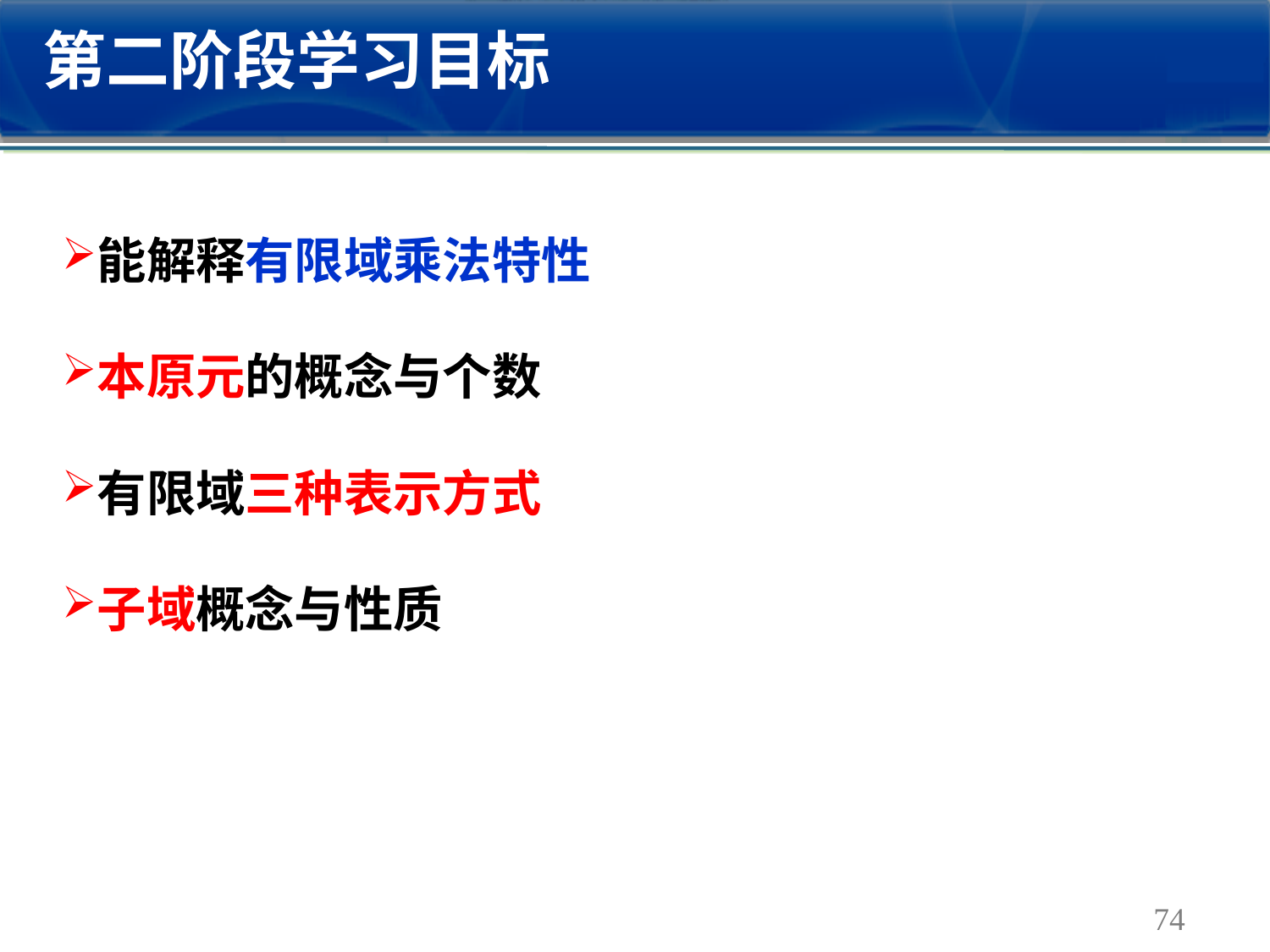

第二阶段学习目标
能解释有限域乘法特性
本原元的概念与个数
有限域三种表示方式
子域概念与性质
74